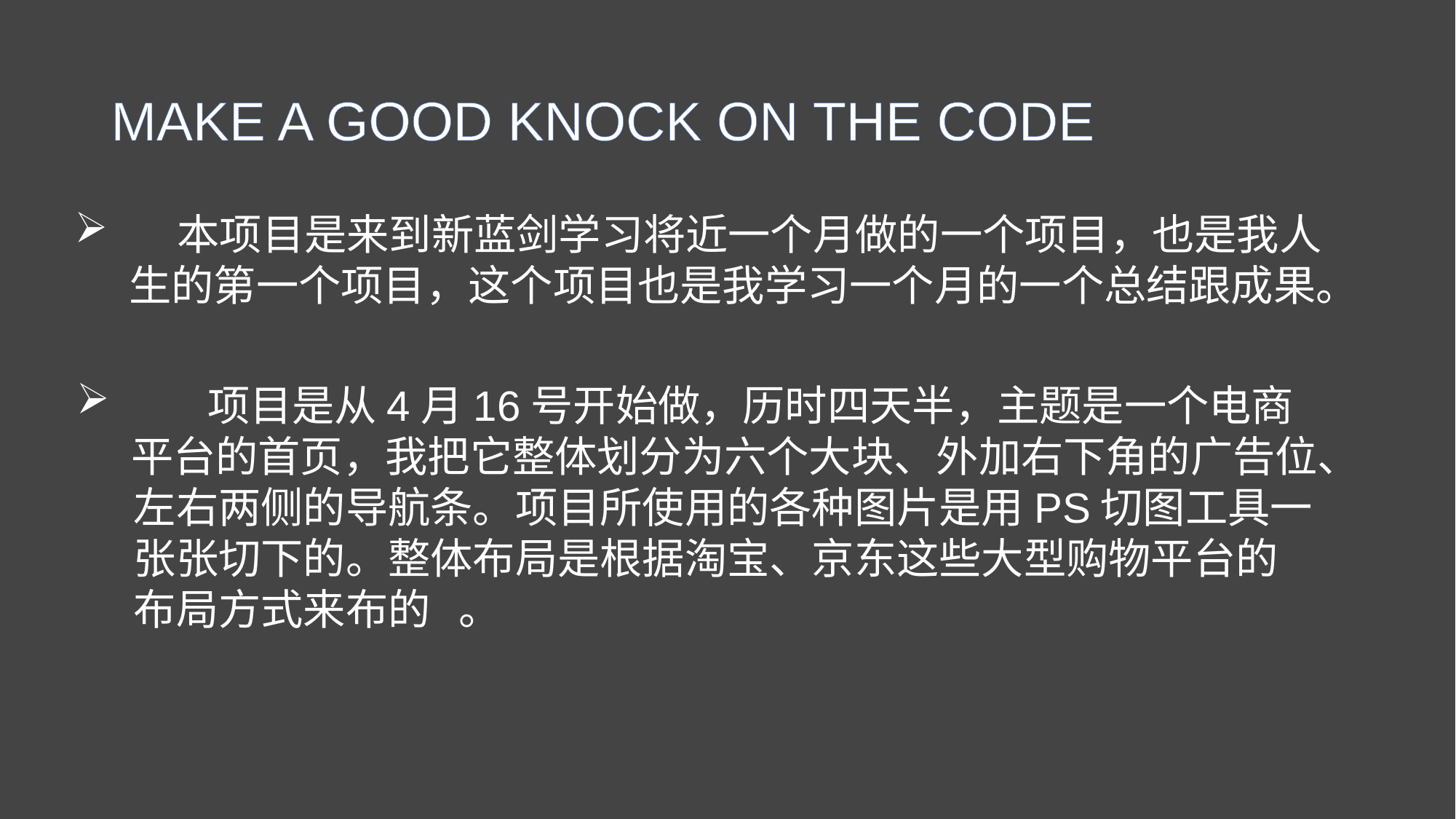

# MAKE A GOOD KNOCK ON THE CODE
    本项目是来到新蓝剑学习将近一个月做的一个项目，也是我人生的第一个项目，这个项目也是我学习一个月的一个总结跟成果。
       项目是从4月16号开始做，历时四天半，主题是一个电商平台的首页，我把它整体划分为六个大块、外加右下角的广告位、
     左右两侧的导航条。项目所使用的各种图片是用PS切图工具一
     张张切下的。整体布局是根据淘宝、京东这些大型购物平台的
     布局方式来布的   。